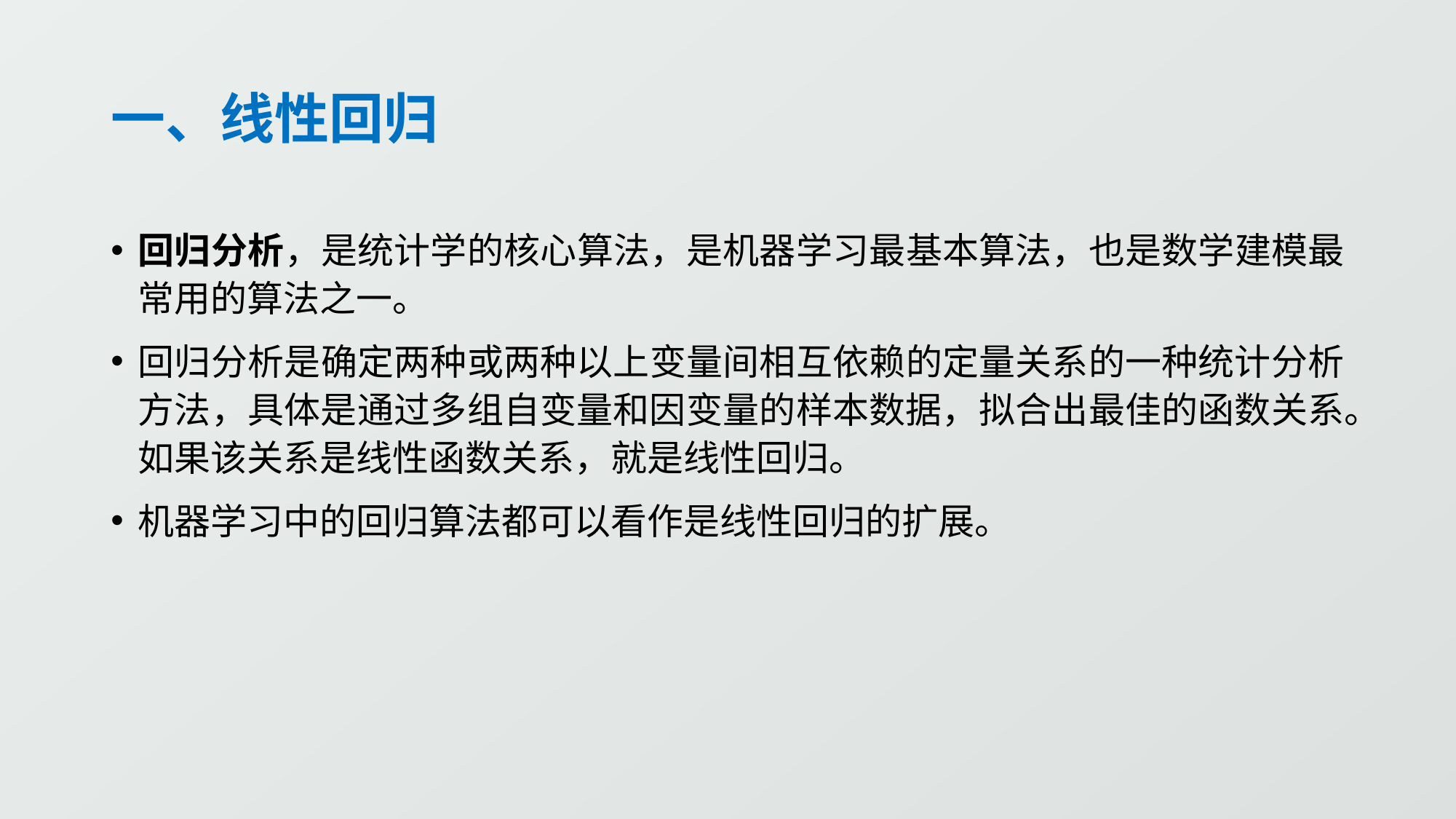

# 一、线性回归
回归分析，是统计学的核心算法，是机器学习最基本算法，也是数学建模最常用的算法之一。
回归分析是确定两种或两种以上变量间相互依赖的定量关系的一种统计分析方法，具体是通过多组自变量和因变量的样本数据，拟合出最佳的函数关系。如果该关系是线性函数关系，就是线性回归。
机器学习中的回归算法都可以看作是线性回归的扩展。